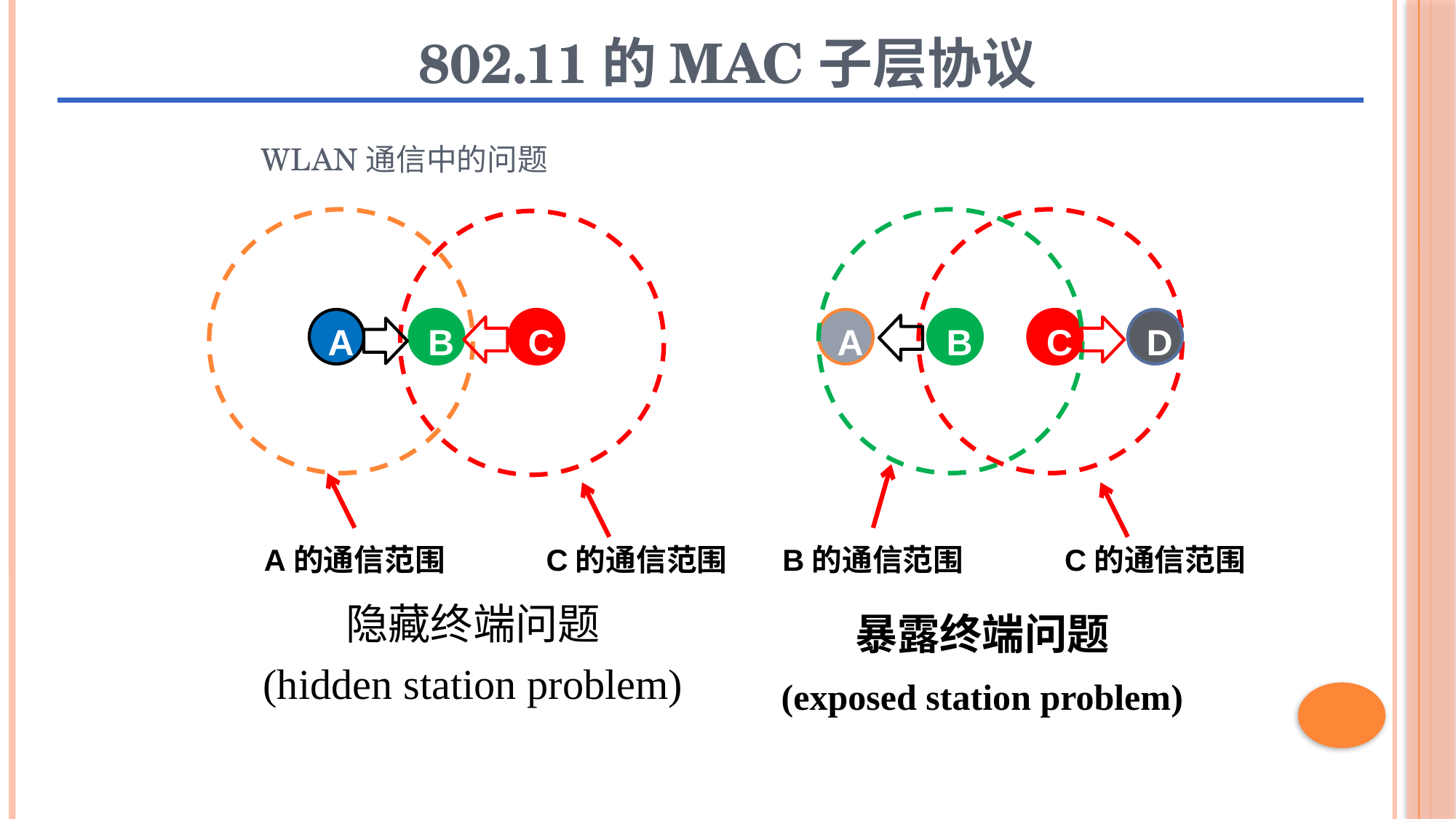

802.11的MAC子层协议
# WLAN通信中的问题

A
B
C
A
B
C
D

A的通信范围
C的通信范围
B的通信范围
C的通信范围
暴露终端问题
(exposed station problem)

隐藏终端问题
(hidden station problem)